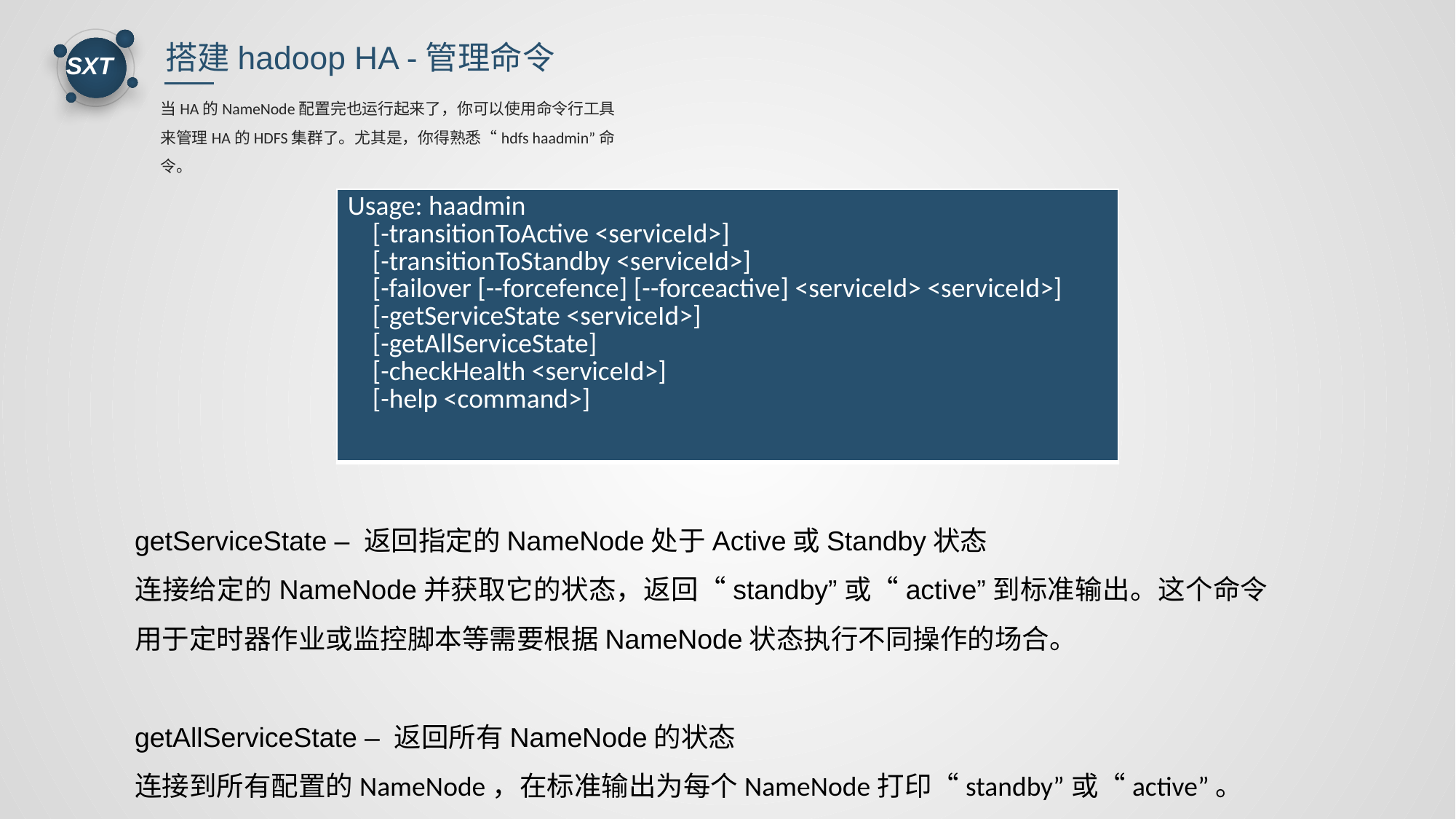

搭建hadoop HA -管理命令
当HA的NameNode配置完也运行起来了，你可以使用命令行工具来管理HA的HDFS集群了。尤其是，你得熟悉“hdfs haadmin”命令。
| Usage: haadmin [-transitionToActive <serviceId>] [-transitionToStandby <serviceId>] [-failover [--forcefence] [--forceactive] <serviceId> <serviceId>] [-getServiceState <serviceId>] [-getAllServiceState] [-checkHealth <serviceId>] [-help <command>] |
| --- |
getServiceState – 返回指定的NameNode处于Active或Standby状态
连接给定的NameNode并获取它的状态，返回“standby”或“active”到标准输出。这个命令用于定时器作业或监控脚本等需要根据NameNode状态执行不同操作的场合。

getAllServiceState – 返回所有NameNode的状态
连接到所有配置的NameNode，在标准输出为每个NameNode打印“standby”或“active”。